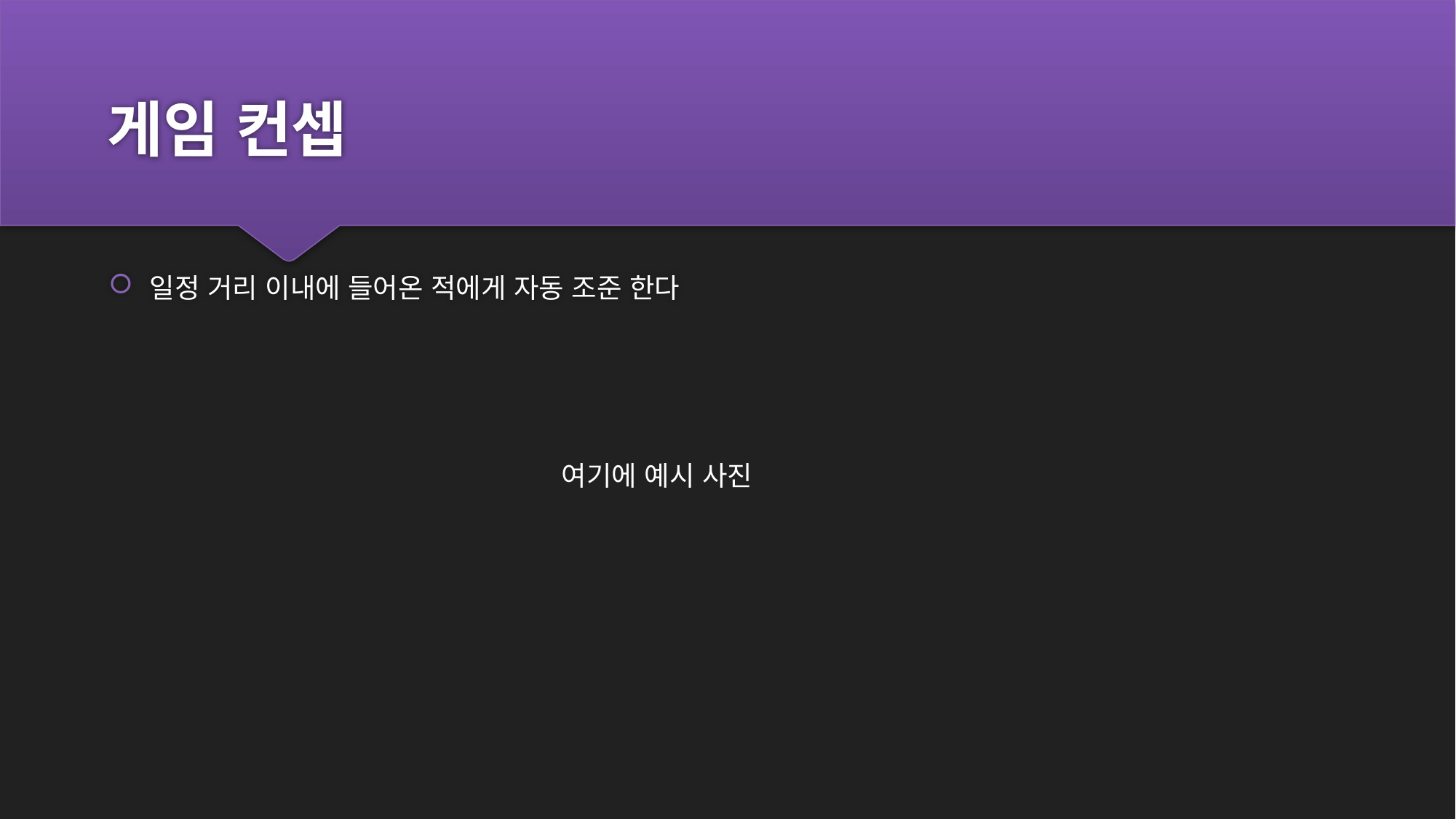

# 게임 컨셉
일정 거리 이내에 들어온 적에게 자동 조준 한다
여기에 예시 사진